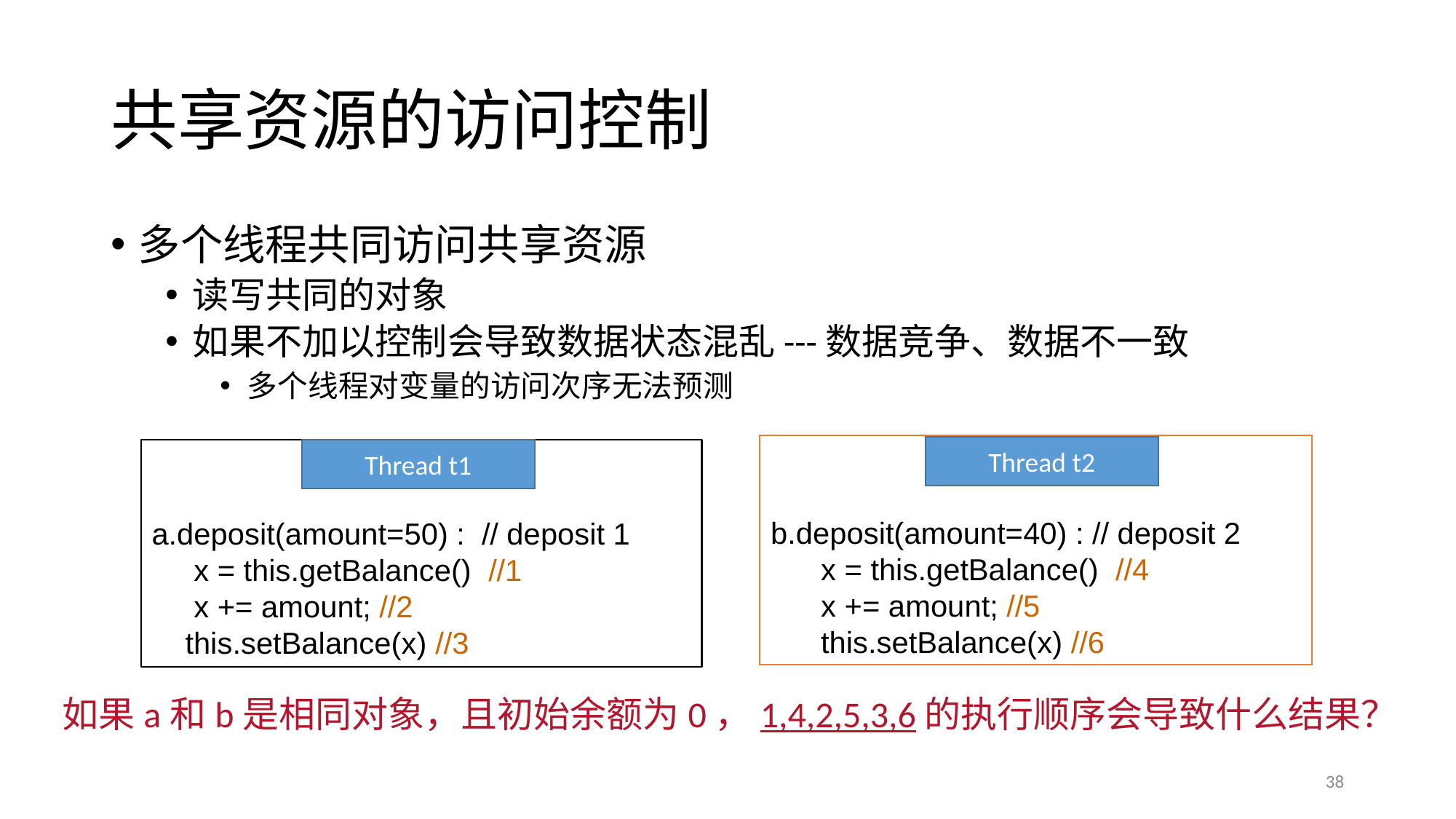

# 共享资源的访问控制
多个线程共同访问共享资源
读写共同的对象
如果不加以控制会导致数据状态混乱---数据竞争、数据不一致
多个线程对变量的访问次序无法预测

b.deposit(amount=40) : // deposit 2
      x = this.getBalance()  //4
      x += amount; //5
      this.setBalance(x) //6
Thread t2

a.deposit(amount=50) :  // deposit 1
     x = this.getBalance()  //1
     x += amount; //2
    this.setBalance(x) //3
Thread t1
如果a和b是相同对象，且初始余额为0，1,4,2,5,3,6的执行顺序会导致什么结果？
38